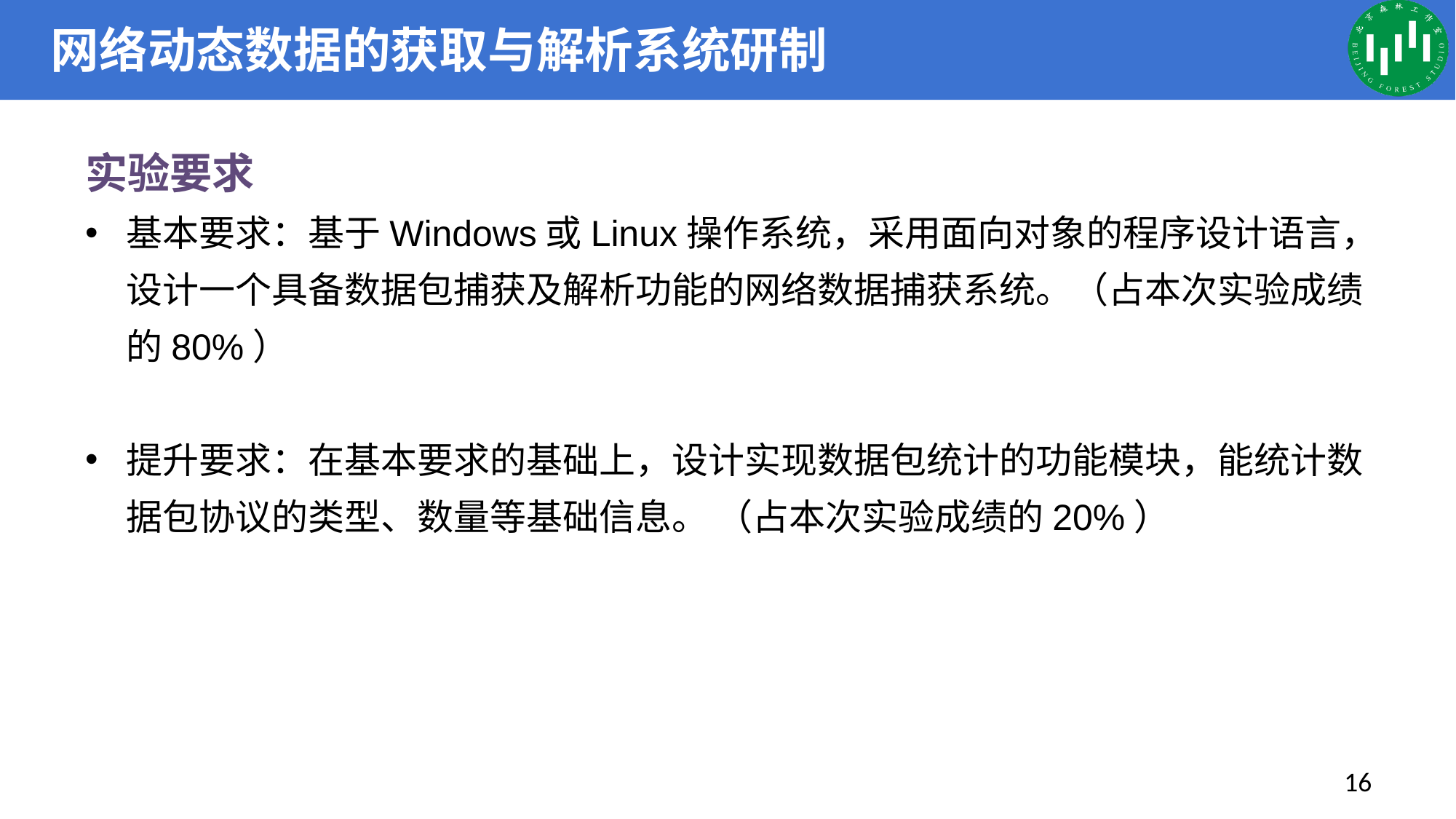

# 网络动态数据的获取与解析系统研制
实验要求
基本要求：基于Windows或Linux操作系统，采用面向对象的程序设计语言，设计一个具备数据包捕获及解析功能的网络数据捕获系统。（占本次实验成绩的80%）

提升要求：在基本要求的基础上，设计实现数据包统计的功能模块，能统计数据包协议的类型、数量等基础信息。 （占本次实验成绩的20%）
16